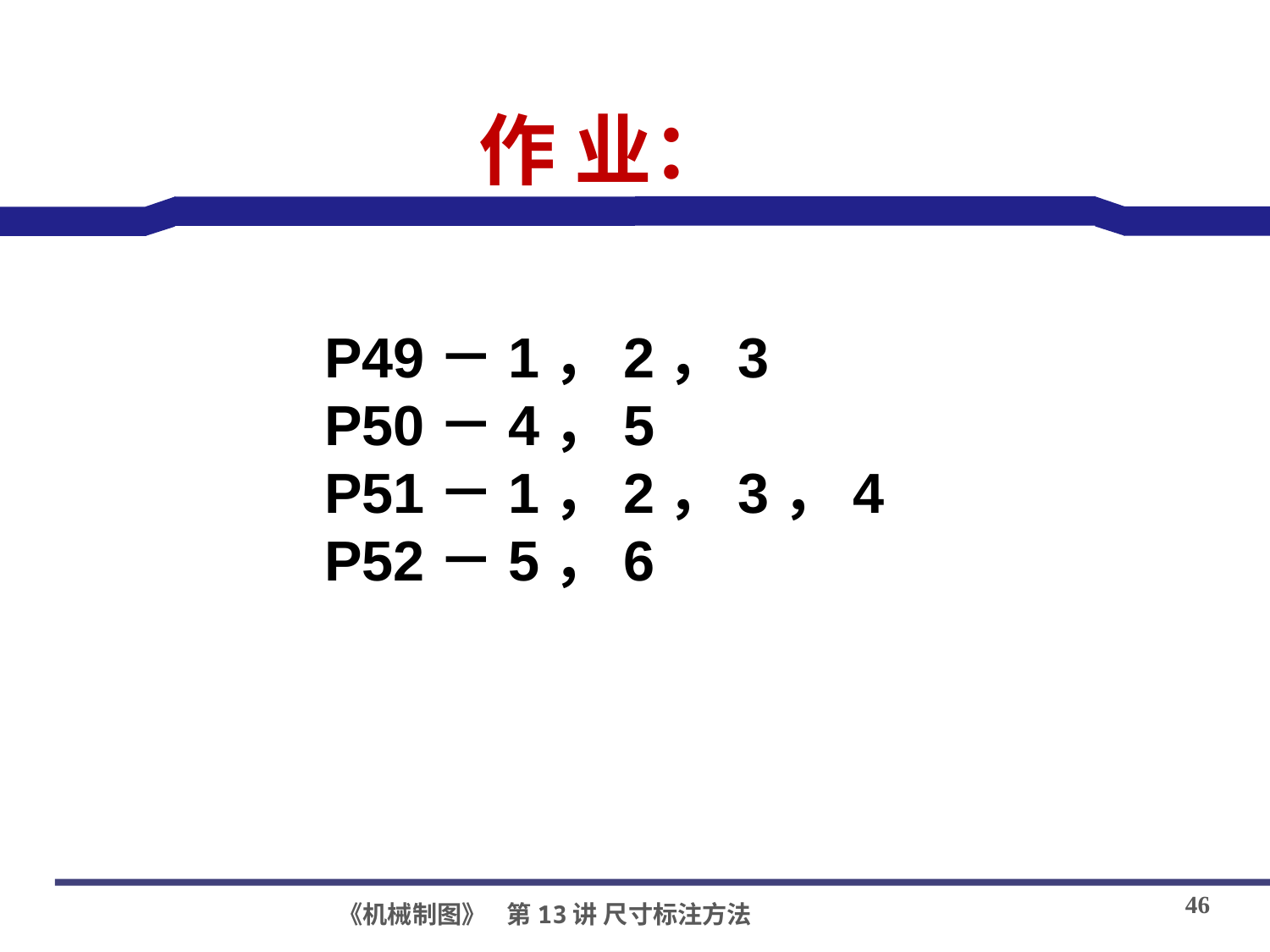

作 业：

P49－1，2，3
P50－4，5
P51－1，2，3，4
P52－5，6
46